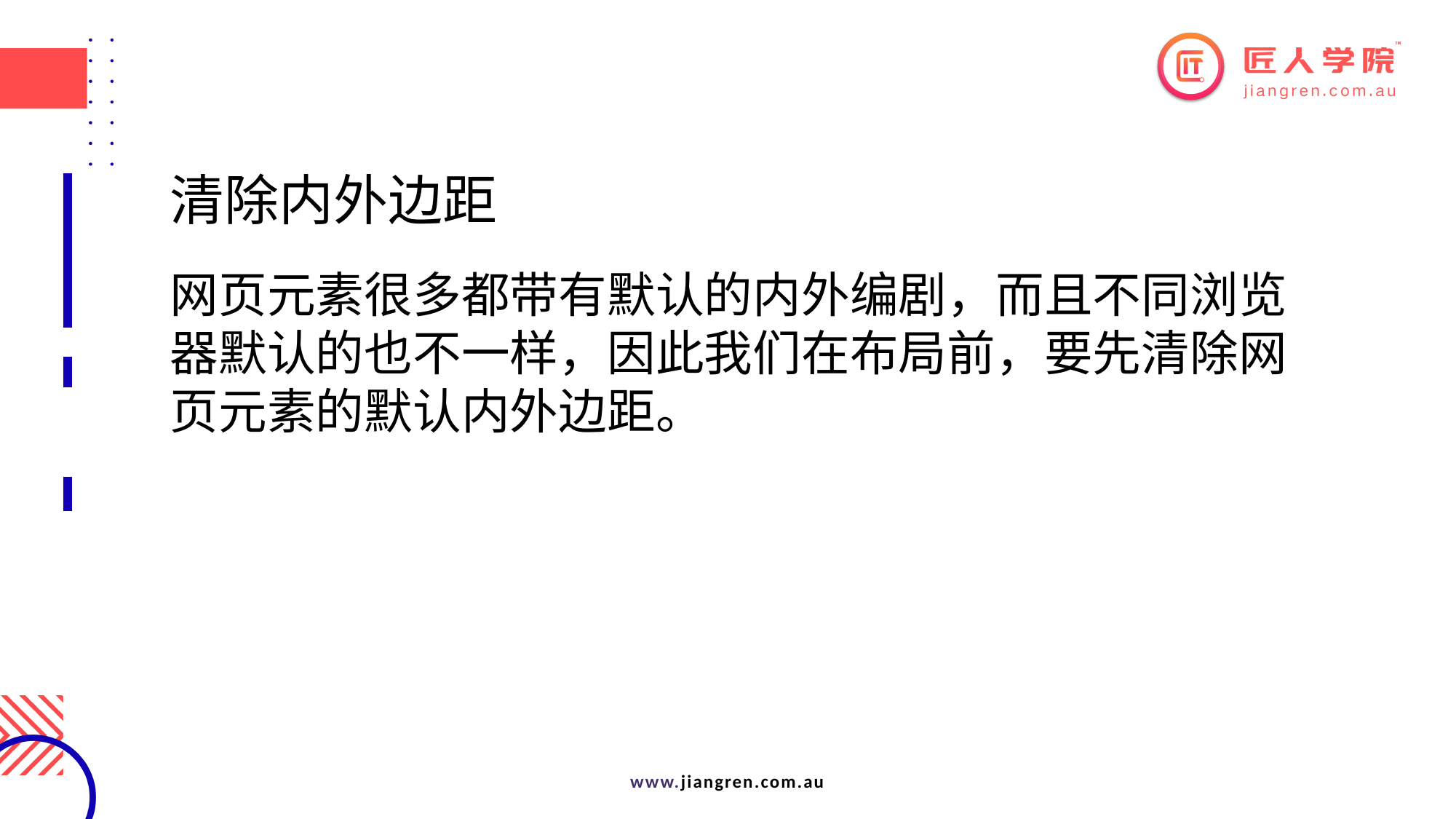

清除内外边距

网页元素很多都带有默认的内外编剧，而且不同浏览器默认的也不一样，因此我们在布局前，要先清除网页元素的默认内外边距。